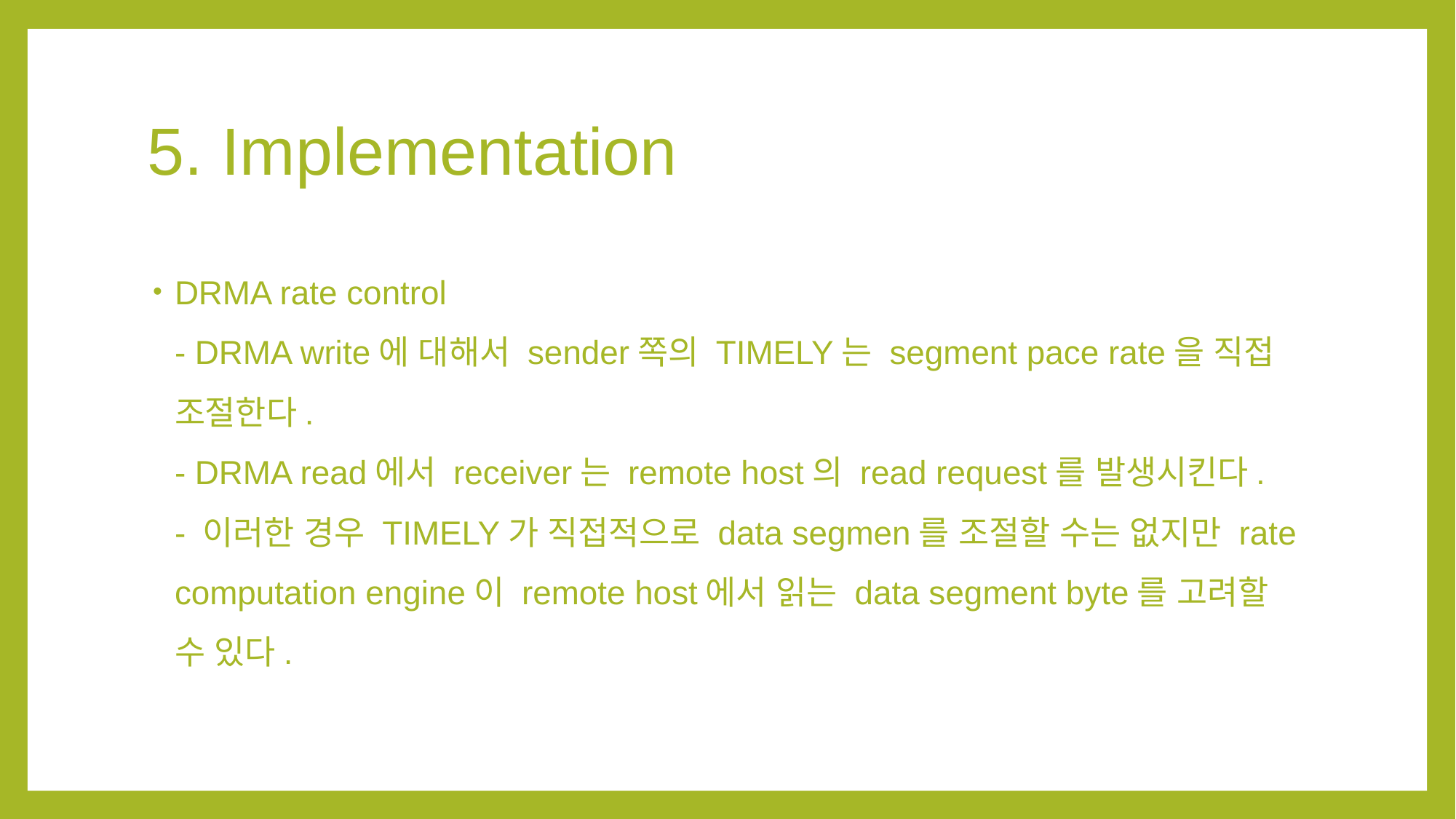

# 5. Implementation
DRMA rate control
- DRMA write에 대해서 sender쪽의 TIMELY는 segment pace rate을 직접 조절한다.
- DRMA read에서 receiver는 remote host의 read request를 발생시킨다.
- 이러한 경우 TIMELY가 직접적으로 data segmen를 조절할 수는 없지만 rate computation engine이 remote host에서 읽는 data segment byte를 고려할 수 있다.